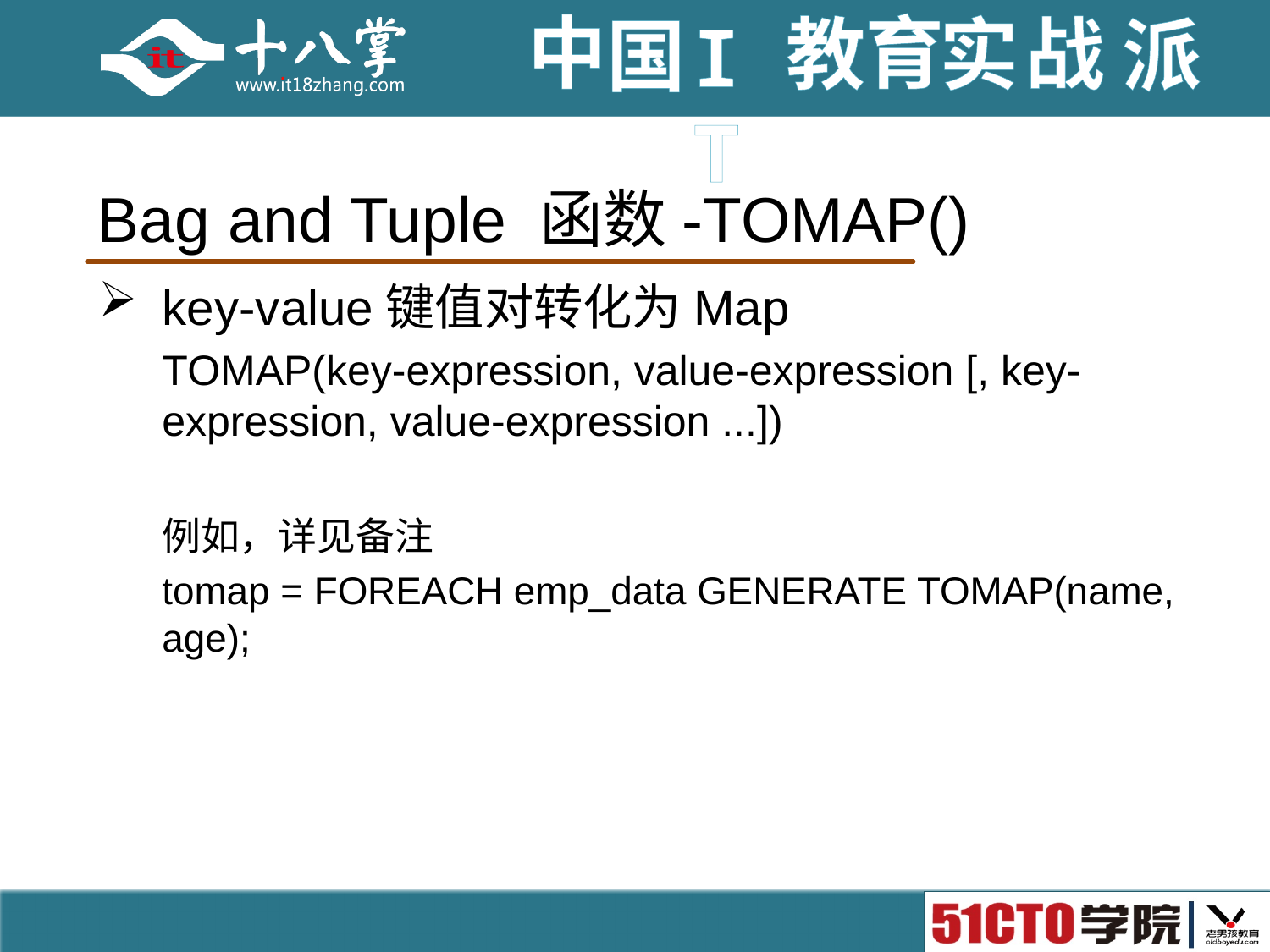

# Bag and Tuple 函数-TOMAP()
key-value键值对转化为Map
TOMAP(key-expression, value-expression [, key-expression, value-expression ...])

例如，详见备注
tomap = FOREACH emp_data GENERATE TOMAP(name, age);